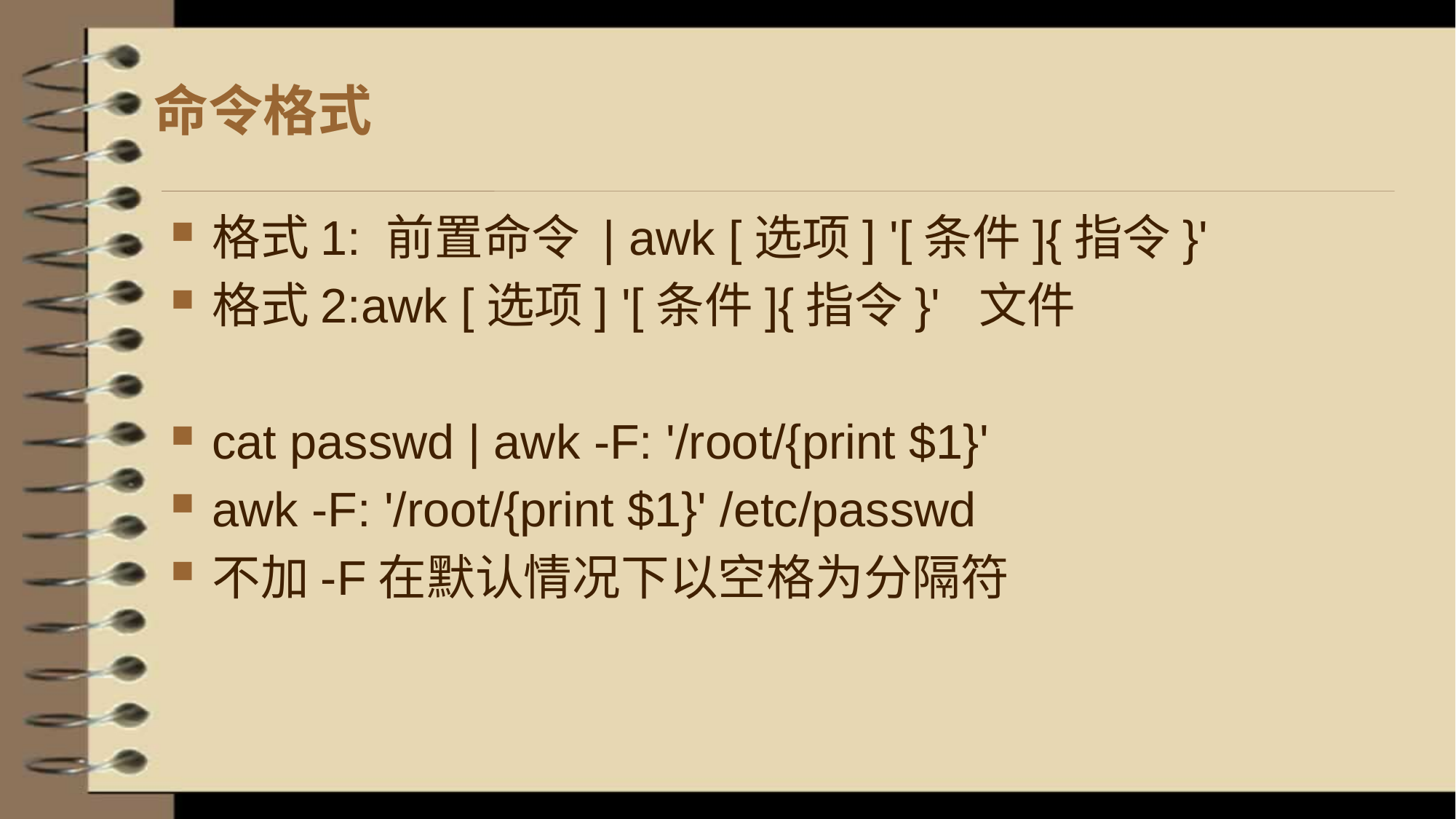

# 命令格式
格式1: 前置命令 | awk [选项] '[条件]{指令}'
格式2:awk [选项] '[条件]{指令}'  文件

cat passwd | awk -F: '/root/{print $1}'
awk -F: '/root/{print $1}' /etc/passwd
不加-F在默认情况下以空格为分隔符